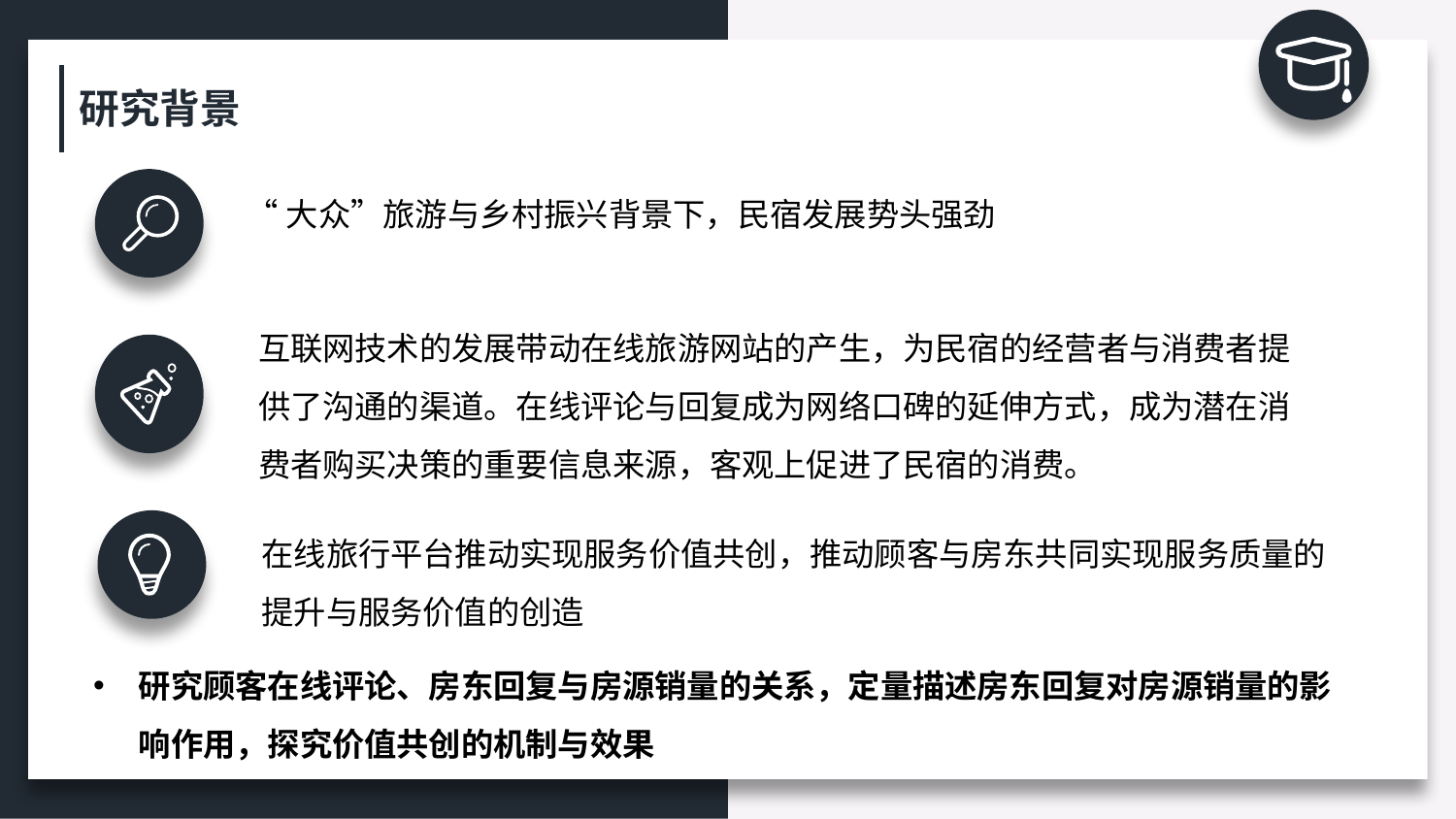

研究背景

“大众”旅游与乡村振兴背景下，民宿发展势头强劲

互联网技术的发展带动在线旅游网站的产生，为民宿的经营者与消费者提供了沟通的渠道。在线评论与回复成为网络口碑的延伸方式，成为潜在消费者购买决策的重要信息来源，客观上促进了民宿的消费。

在线旅行平台推动实现服务价值共创，推动顾客与房东共同实现服务质量的提升与服务价值的创造

研究顾客在线评论、房东回复与房源销量的关系，定量描述房东回复对房源销量的影响作用，探究价值共创的机制与效果